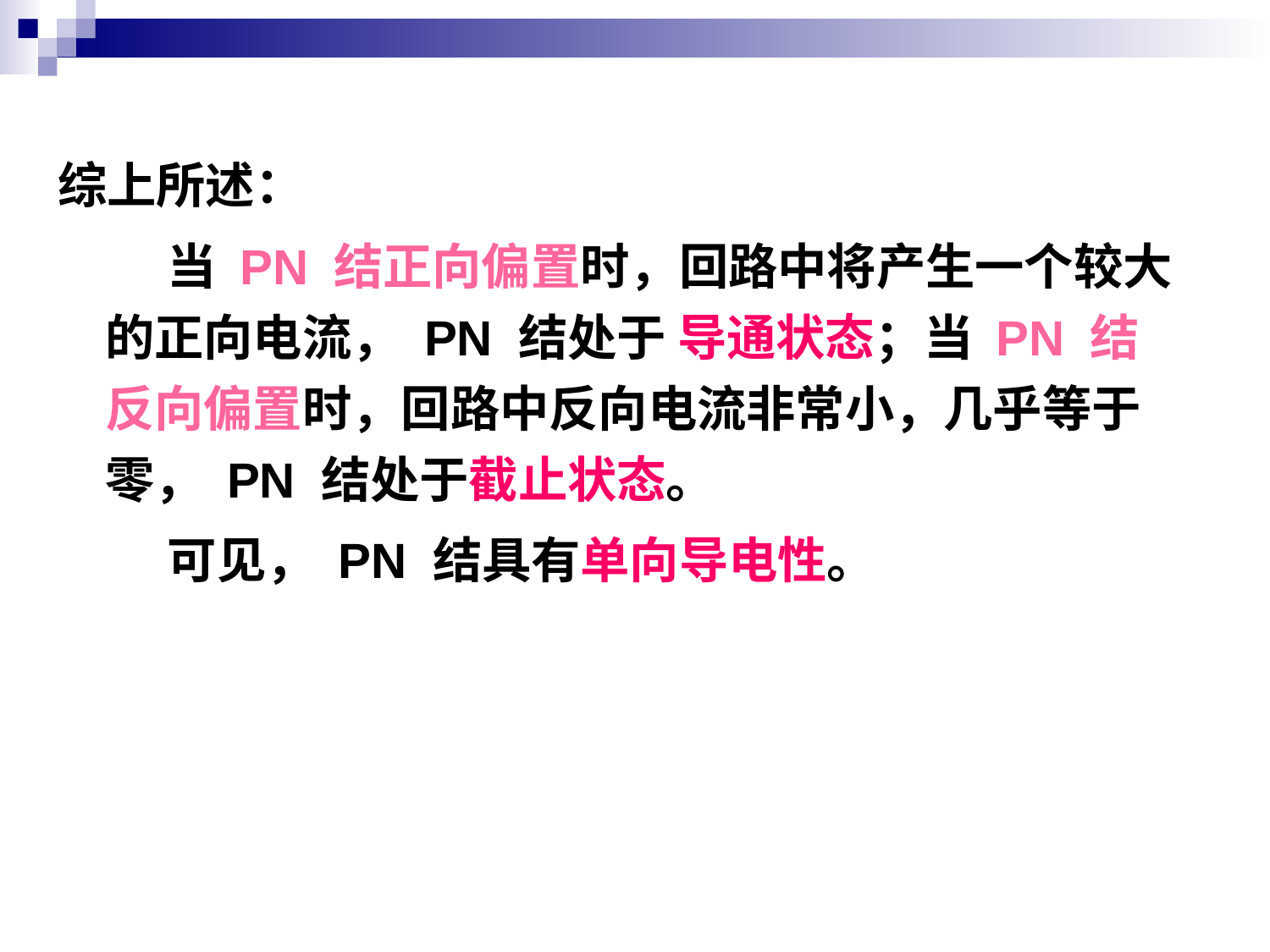

综上所述：
　　 当 PN 结正向偏置时，回路中将产生一个较大的正向电流， PN 结处于 导通状态；当 PN 结反向偏置时，回路中反向电流非常小，几乎等于零， PN 结处于截止状态。
　　 可见， PN 结具有单向导电性。

30